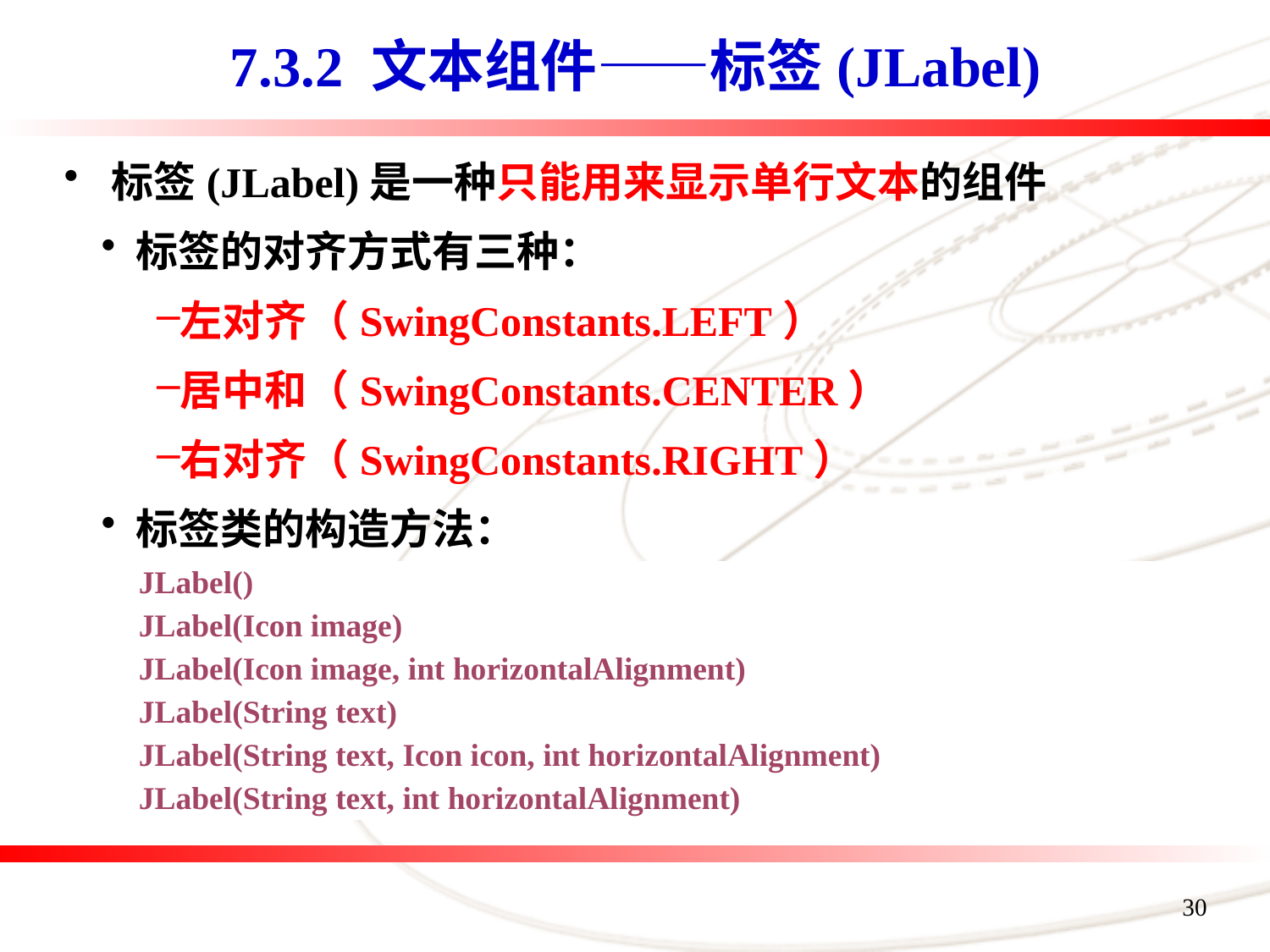

# 7.3.2 文本组件——标签(JLabel)
标签(JLabel)是一种只能用来显示单行文本的组件
 标签的对齐方式有三种：
左对齐（SwingConstants.LEFT）
居中和（SwingConstants.CENTER）
右对齐（SwingConstants.RIGHT）
 标签类的构造方法：
| JLabel() |
| --- |
| JLabel(Icon image) |
| JLabel(Icon image, int horizontalAlignment) |
| JLabel(String text) |
| JLabel(String text, Icon icon, int horizontalAlignment) |
| JLabel(String text, int horizontalAlignment) |
30